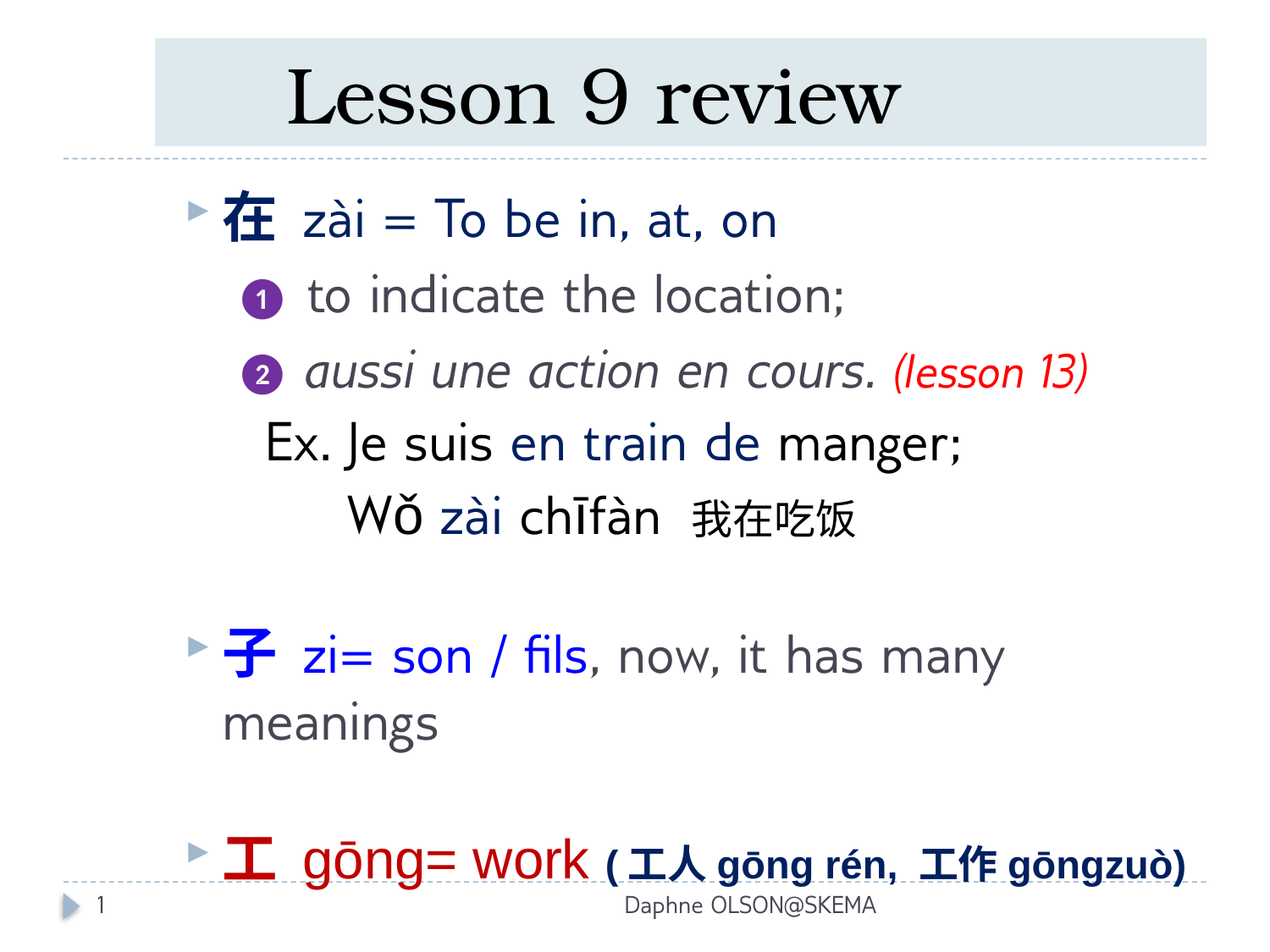

# Lesson 9 review
在 zài = To be in, at, on
  ❶ to indicate the location;
  ❷ aussi une action en cours. (lesson 13)
Ex. Je suis en train de manger;
	   Wǒ zài chīfàn 我在吃饭

子 zi= son / fils, now, it has many meanings

工 gōng= work (工人gōng rén, 工作gōngzuò)

1
Daphne OLSON@SKEMA